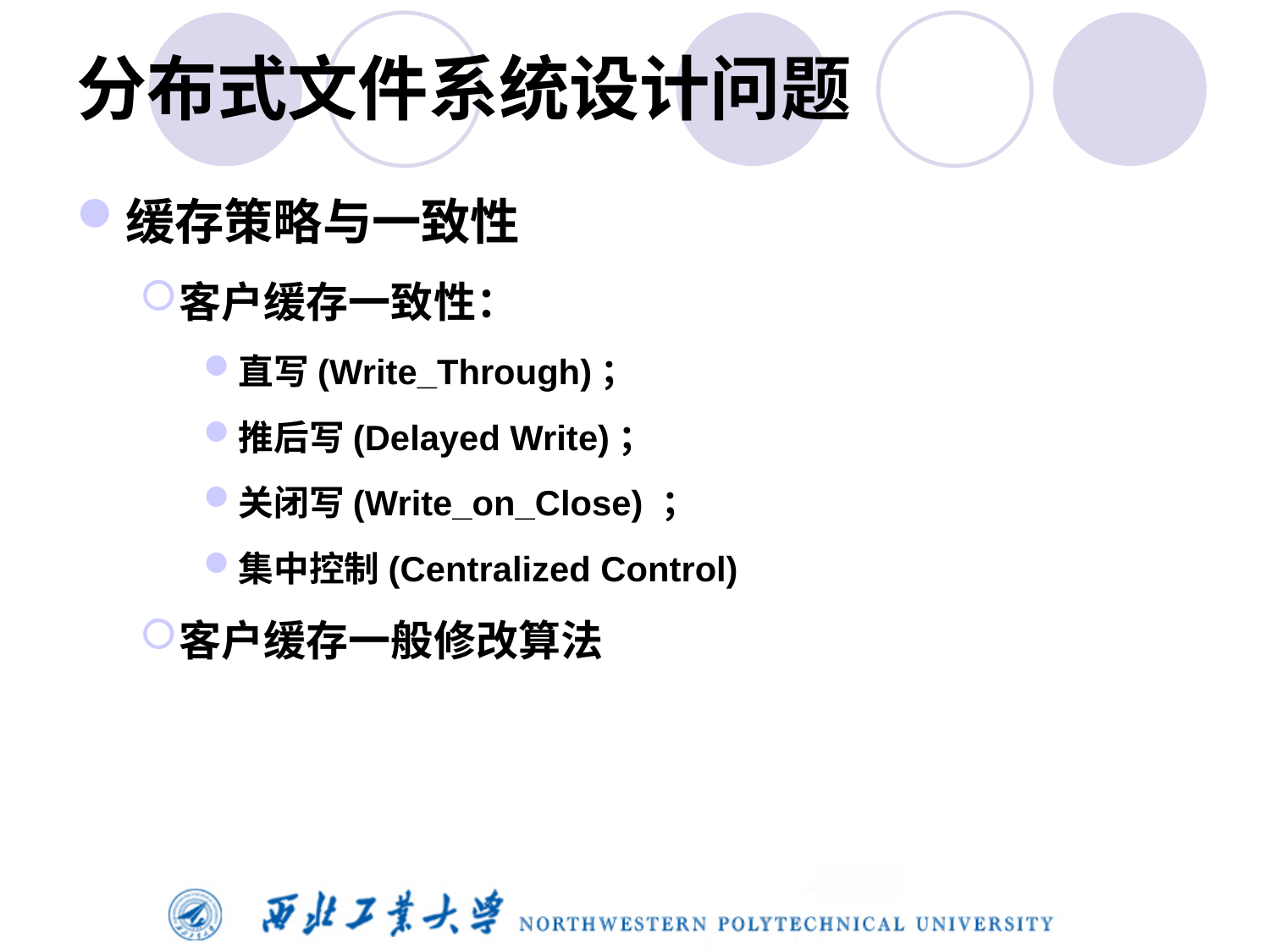

# 分布式文件系统设计问题
缓存策略与一致性
客户缓存一致性：
直写(Write_Through)；
推后写(Delayed Write)；
关闭写(Write_on_Close) ；
集中控制(Centralized Control)
客户缓存一般修改算法